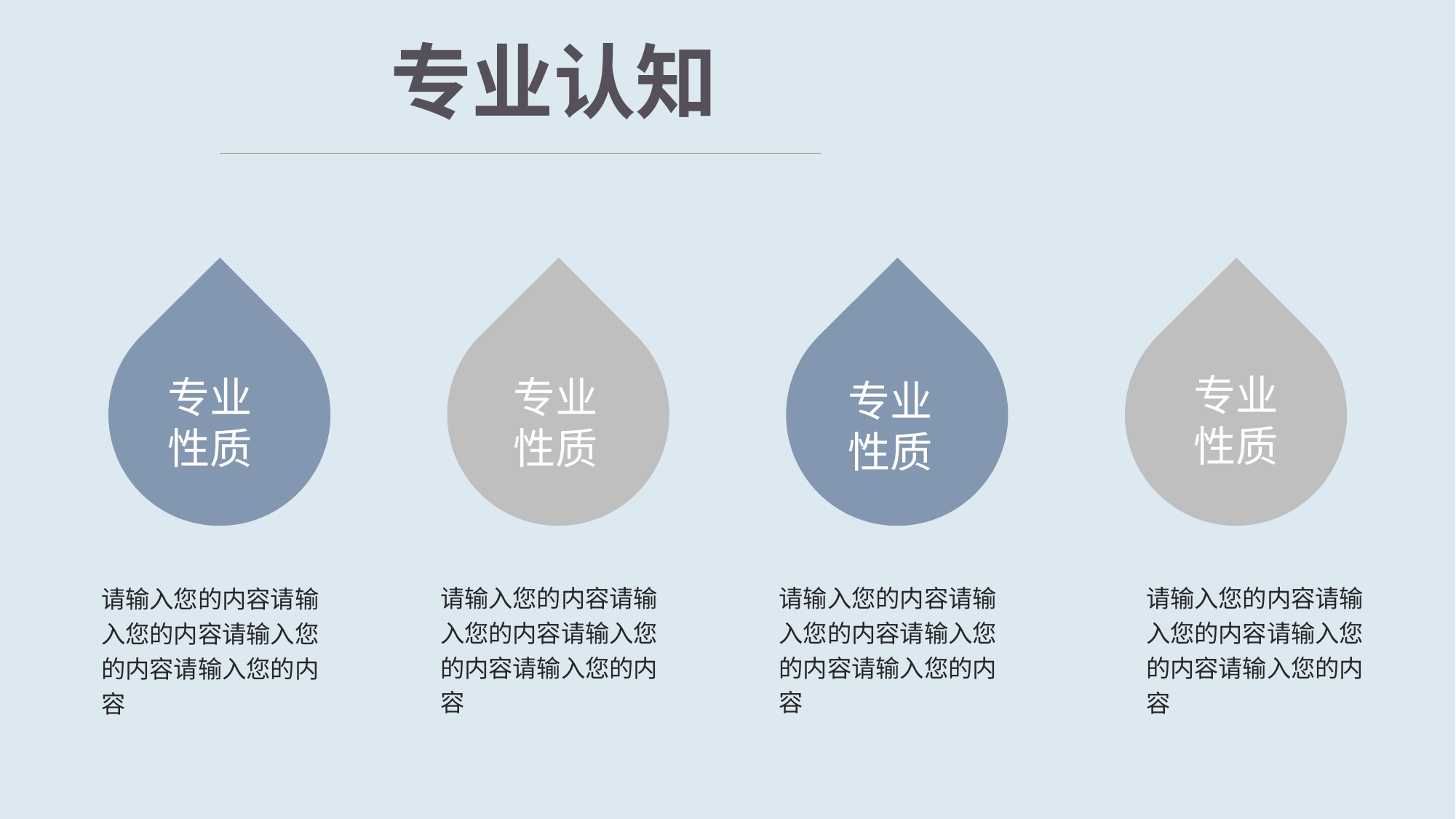

专业认知

专业
性质

专业
性质

专业
性质

专业
性质
请输入您的内容请输入您的内容请输入您的内容请输入您的内容
请输入您的内容请输入您的内容请输入您的内容请输入您的内容
请输入您的内容请输入您的内容请输入您的内容请输入您的内容
请输入您的内容请输入您的内容请输入您的内容请输入您的内容